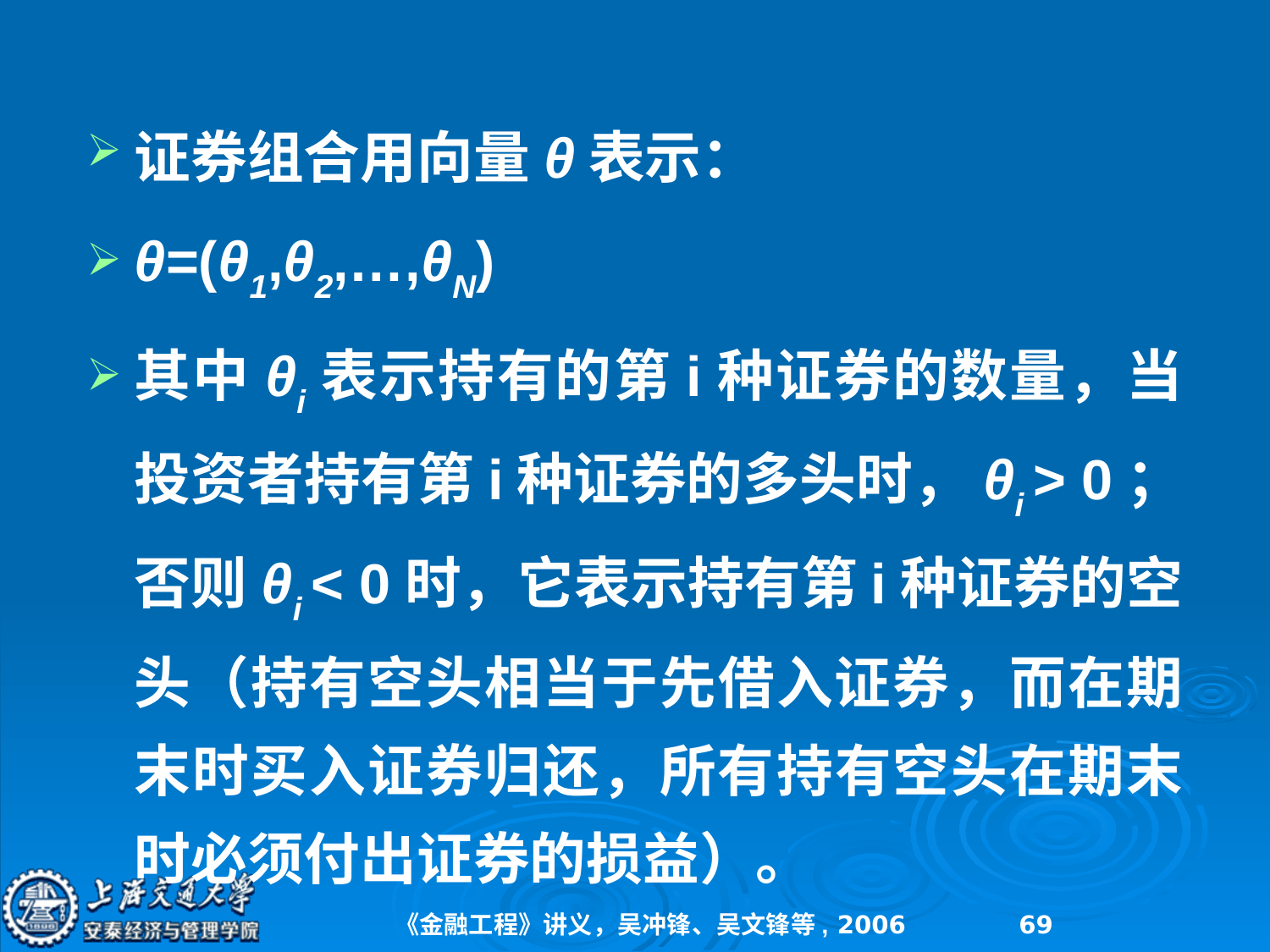

证券组合用向量θ表示：
θ=(θ1,θ2,…,θN)
其中θi表示持有的第i种证券的数量，当投资者持有第i种证券的多头时，θi > 0；否则θi < 0时，它表示持有第i种证券的空头（持有空头相当于先借入证券，而在期末时买入证券归还，所有持有空头在期末时必须付出证券的损益）。